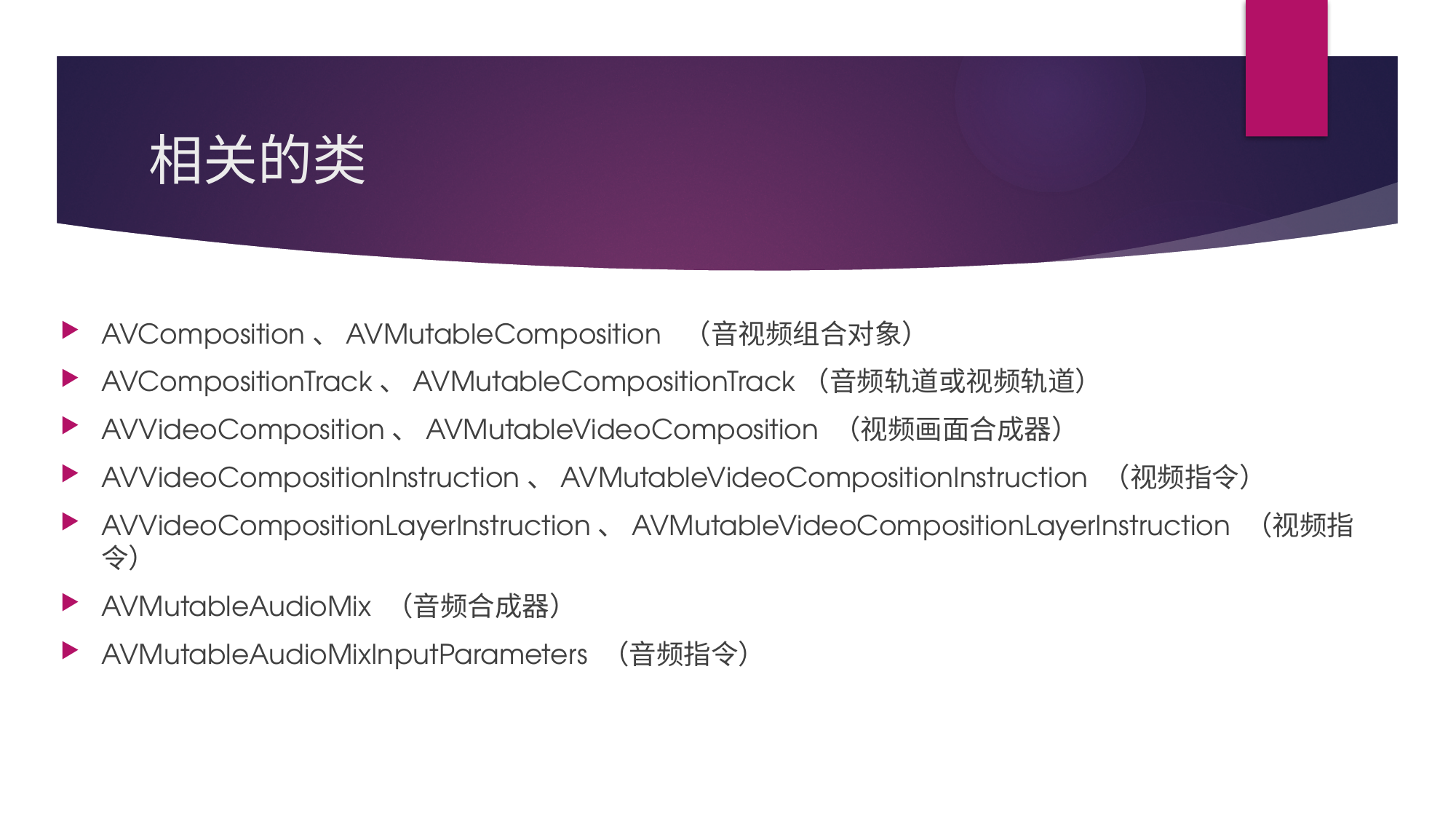

# 相关的类
AVComposition、AVMutableComposition  （音视频组合对象）
AVCompositionTrack、AVMutableCompositionTrack（音频轨道或视频轨道）
AVVideoComposition、AVMutableVideoComposition （视频画面合成器）
AVVideoCompositionInstruction、AVMutableVideoCompositionInstruction （视频指令）
AVVideoCompositionLayerInstruction、AVMutableVideoCompositionLayerInstruction （视频指令）
AVMutableAudioMix （音频合成器）
AVMutableAudioMixInputParameters （音频指令）